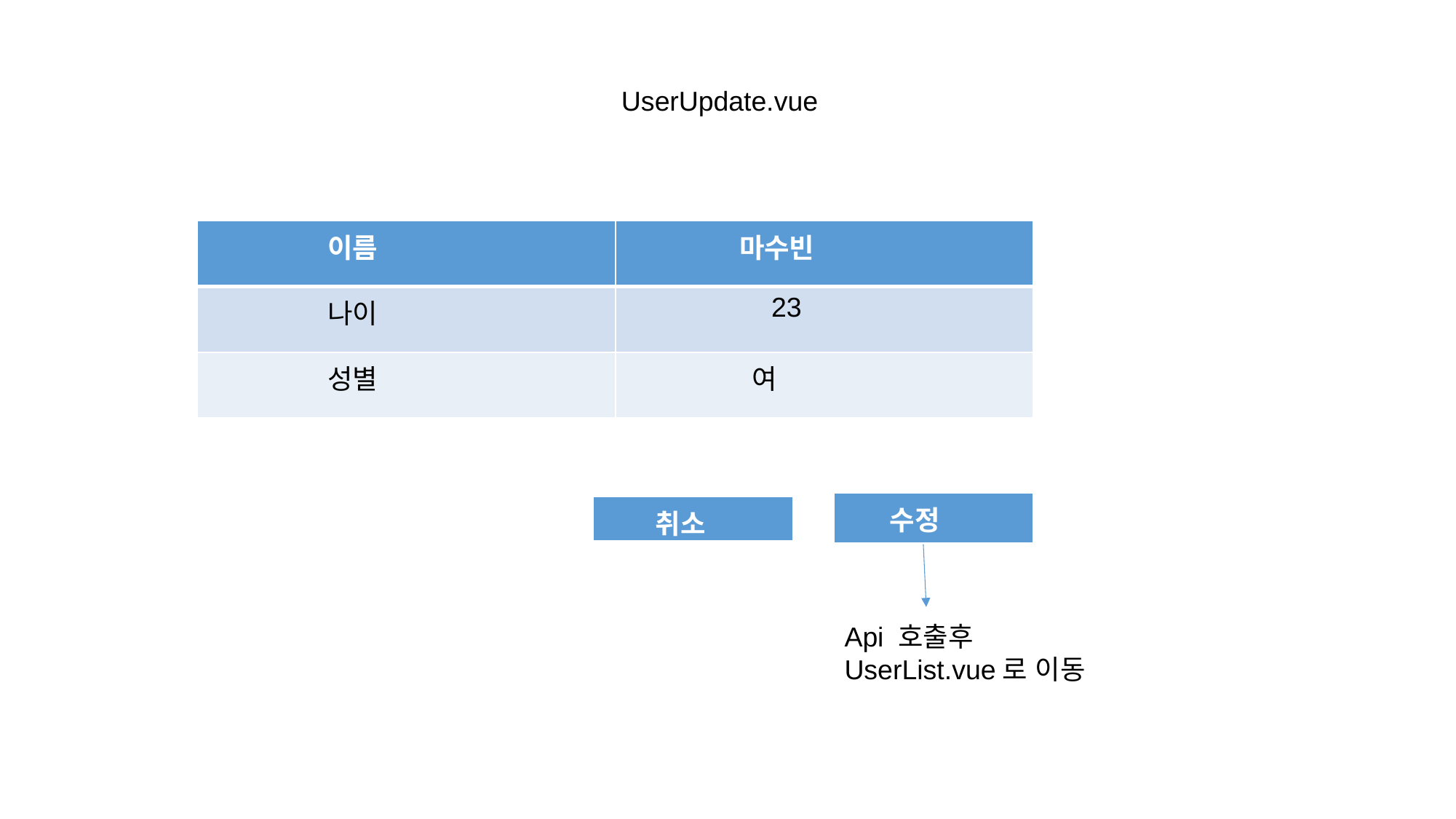

UserUpdate.vue
| 이름 | 마수빈 |
| --- | --- |
| 나이 | 23 |
| 성별 | 여 |
| 수정 |
| --- |
| 취소 |
| --- |
Api 호출후 UserList.vue로 이동